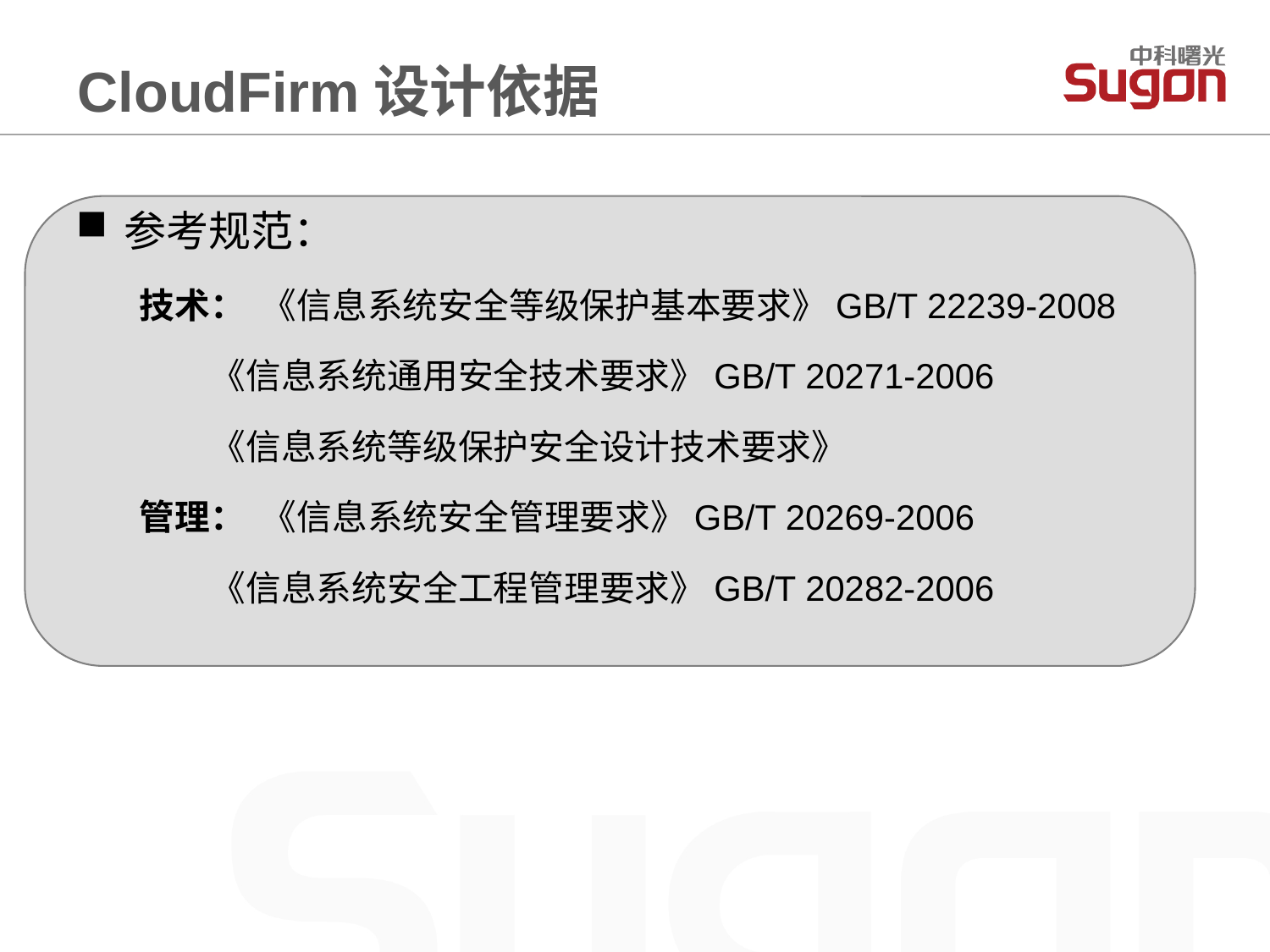

# CloudFirm设计依据

参考规范：
技术：  《信息系统安全等级保护基本要求》GB/T 22239-2008
        《信息系统通用安全技术要求》GB/T 20271-2006
        《信息系统等级保护安全设计技术要求》
管理：  《信息系统安全管理要求》GB/T 20269-2006
        《信息系统安全工程管理要求》GB/T 20282-2006